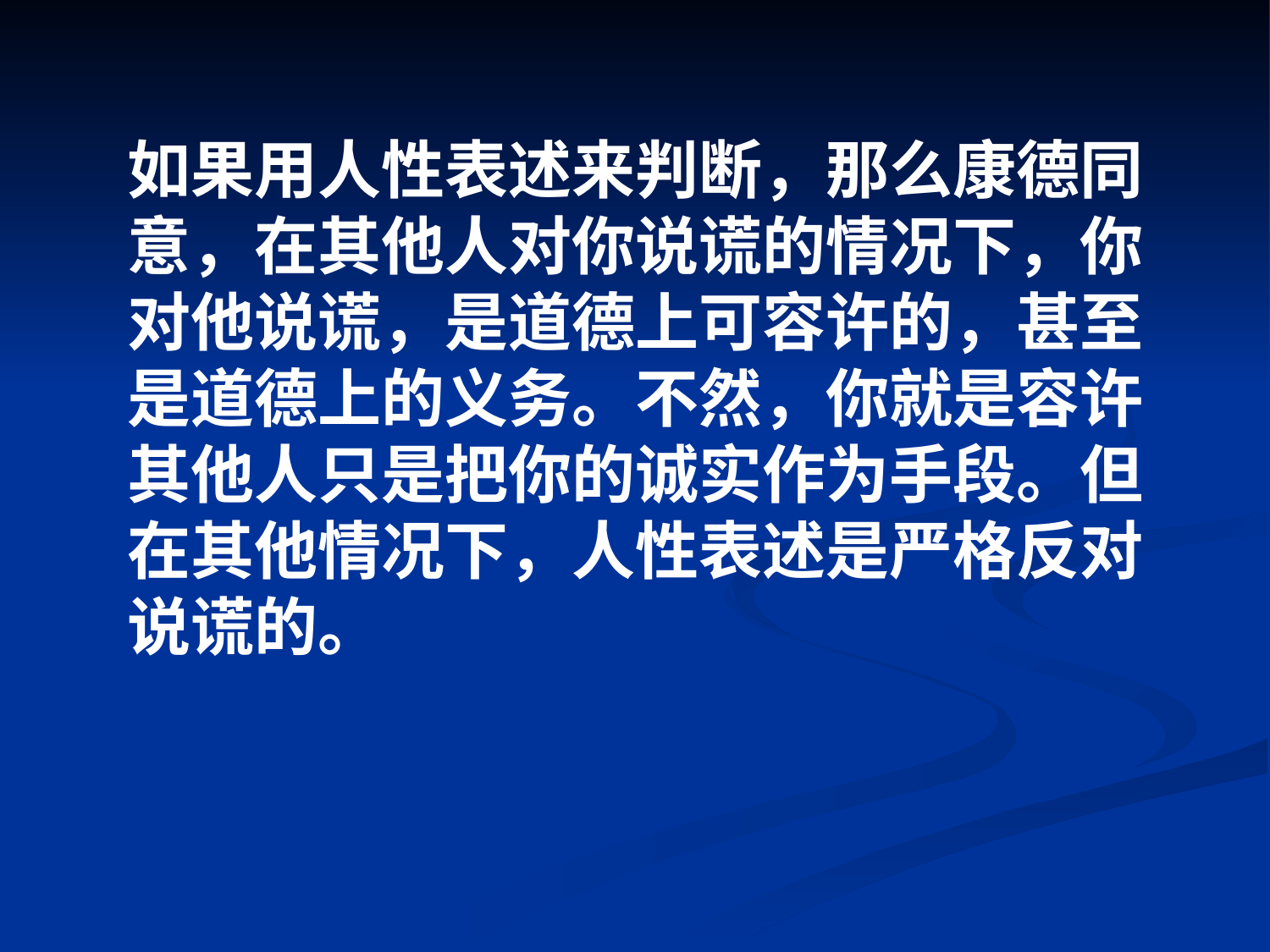

如果用人性表述来判断，那么康德同意，在其他人对你说谎的情况下，你对他说谎，是道德上可容许的，甚至是道德上的义务。不然，你就是容许其他人只是把你的诚实作为手段。但在其他情况下，人性表述是严格反对说谎的。